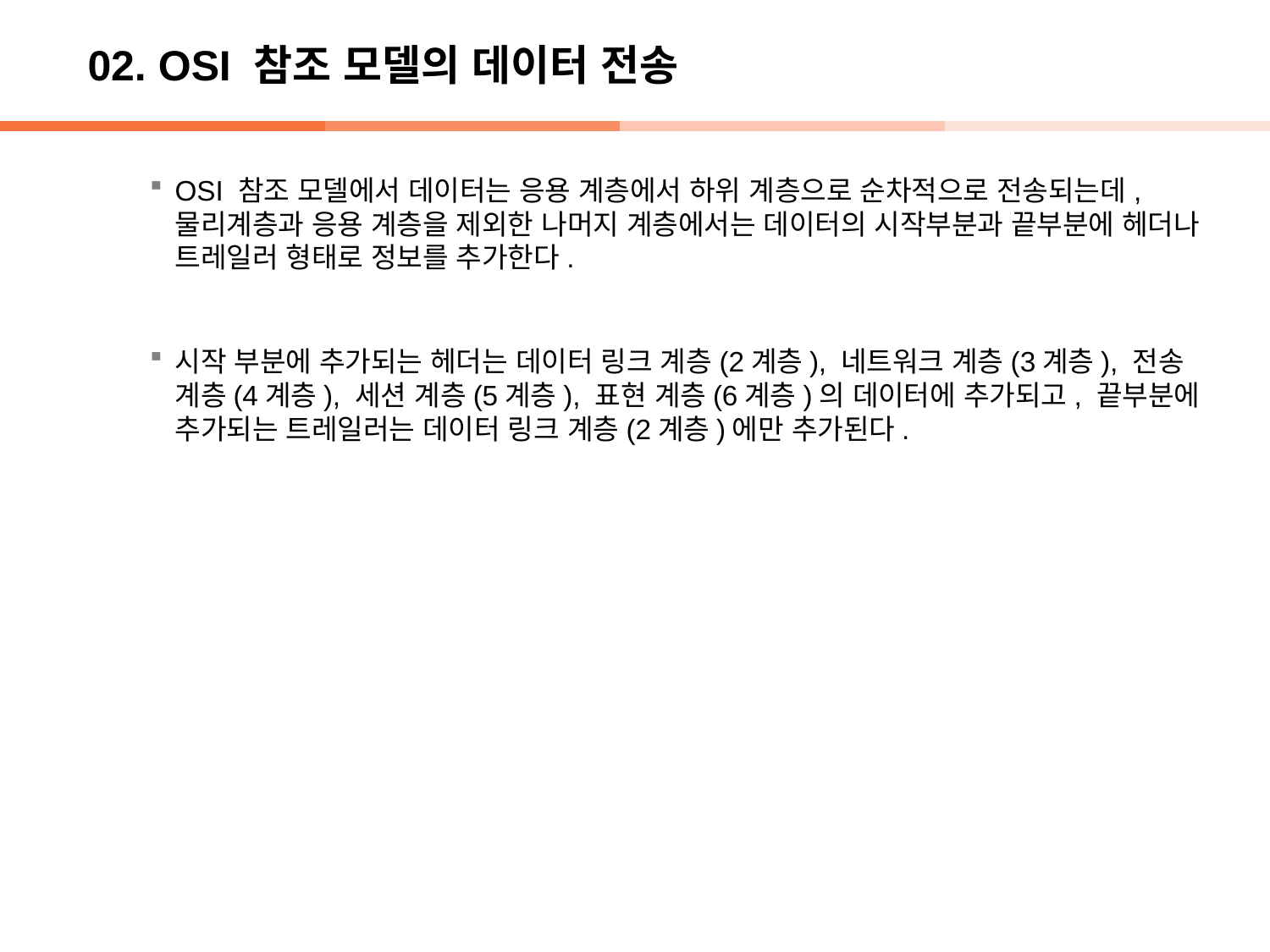

# 02. OSI 참조 모델의 데이터 전송
OSI 참조 모델에서 데이터는 응용 계층에서 하위 계층으로 순차적으로 전송되는데, 물리계층과 응용 계층을 제외한 나머지 계층에서는 데이터의 시작부분과 끝부분에 헤더나 트레일러 형태로 정보를 추가한다.

시작 부분에 추가되는 헤더는 데이터 링크 계층(2계층), 네트워크 계층(3계층), 전송 계층(4계층), 세션 계층(5계층), 표현 계층(6계층)의 데이터에 추가되고, 끝부분에 추가되는 트레일러는 데이터 링크 계층(2계층)에만 추가된다.